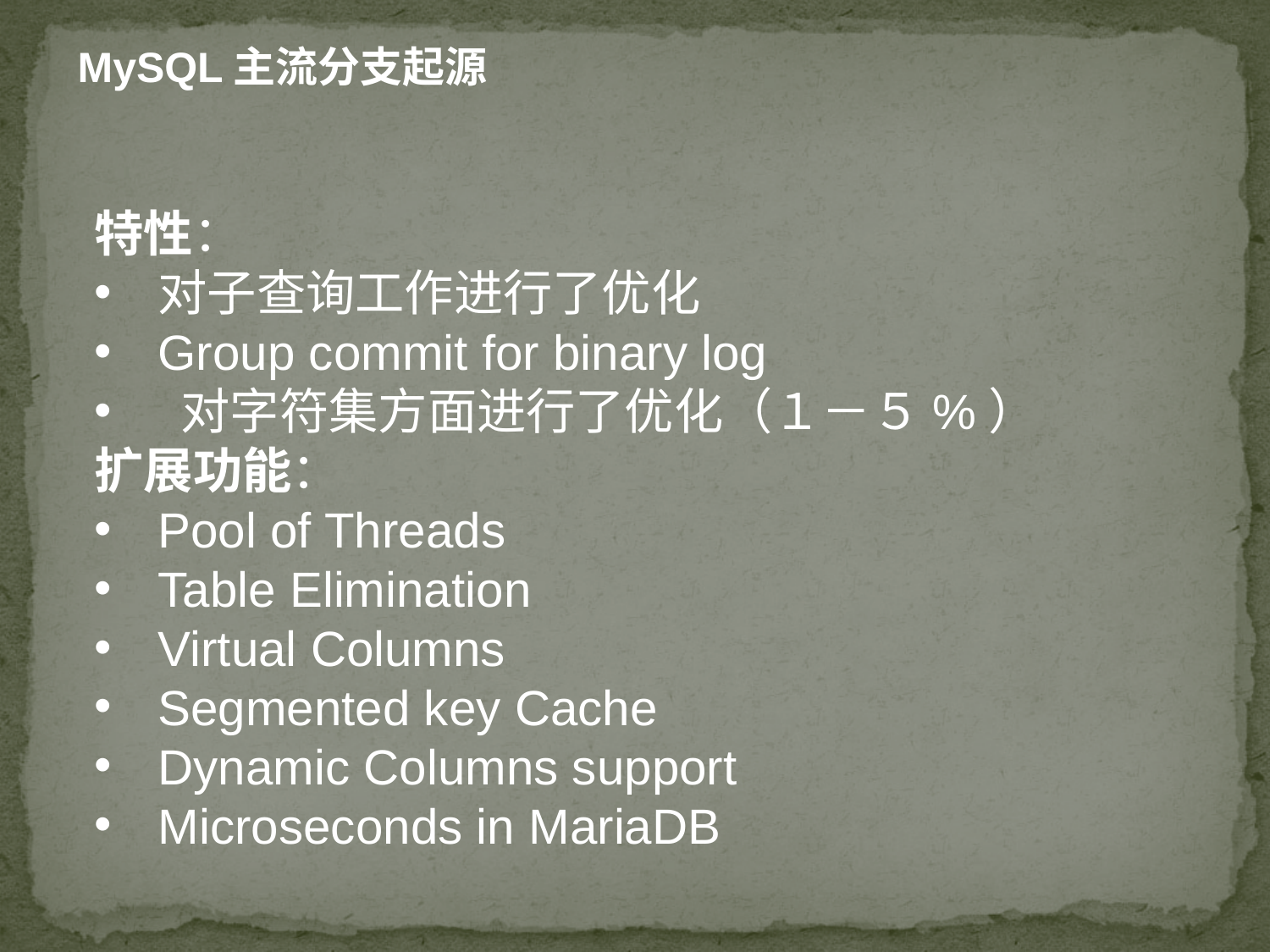

MySQL主流分支起源
特性：
对子查询工作进行了优化
Group commit for binary log
 对字符集方面进行了优化（１－５%）
扩展功能：
Pool of Threads
Table Elimination
Virtual Columns
Segmented key Cache
Dynamic Columns support
Microseconds in MariaDB